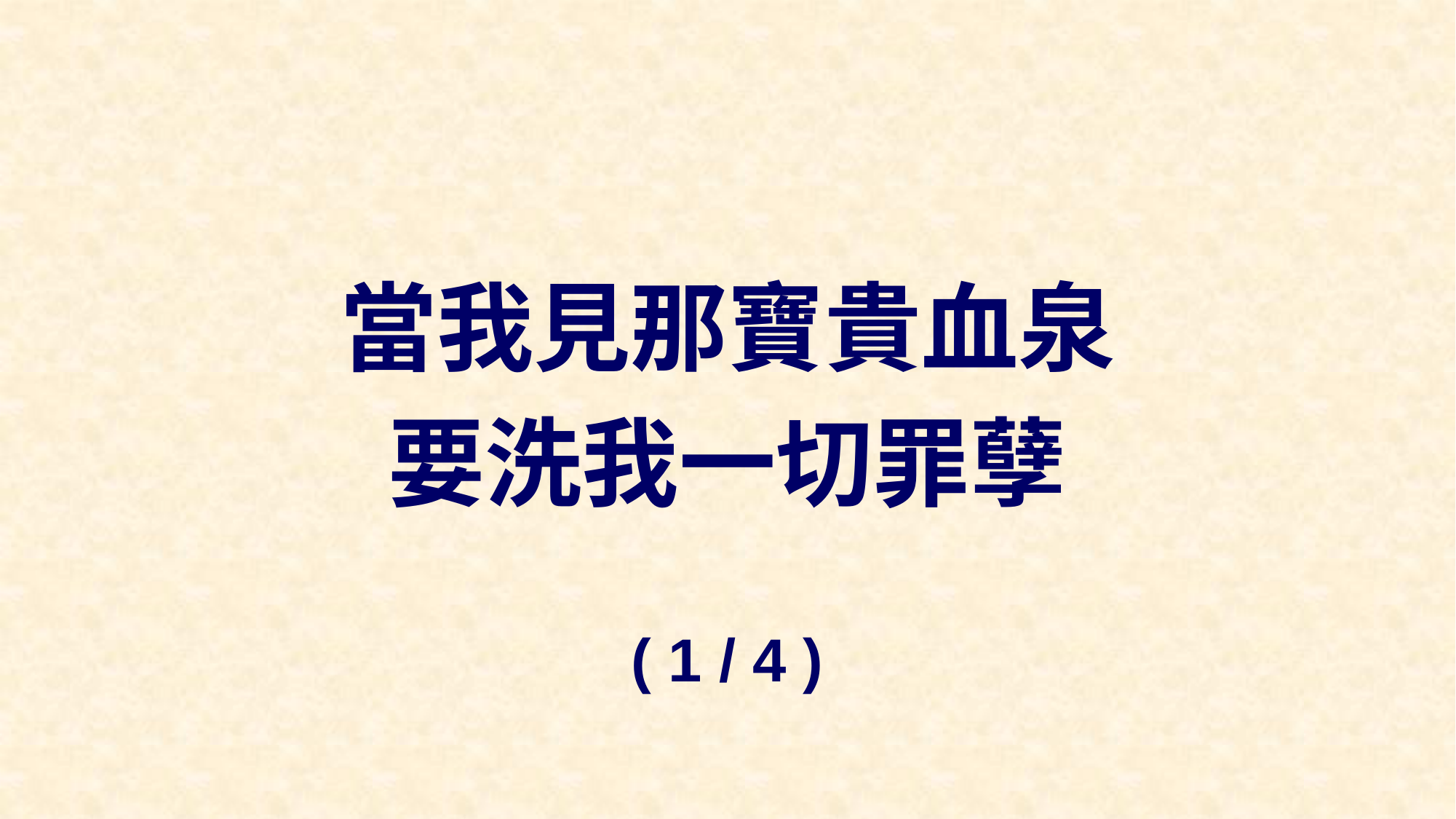

當我見那寶貴血泉
要洗我一切罪孽
( 1 / 4 )